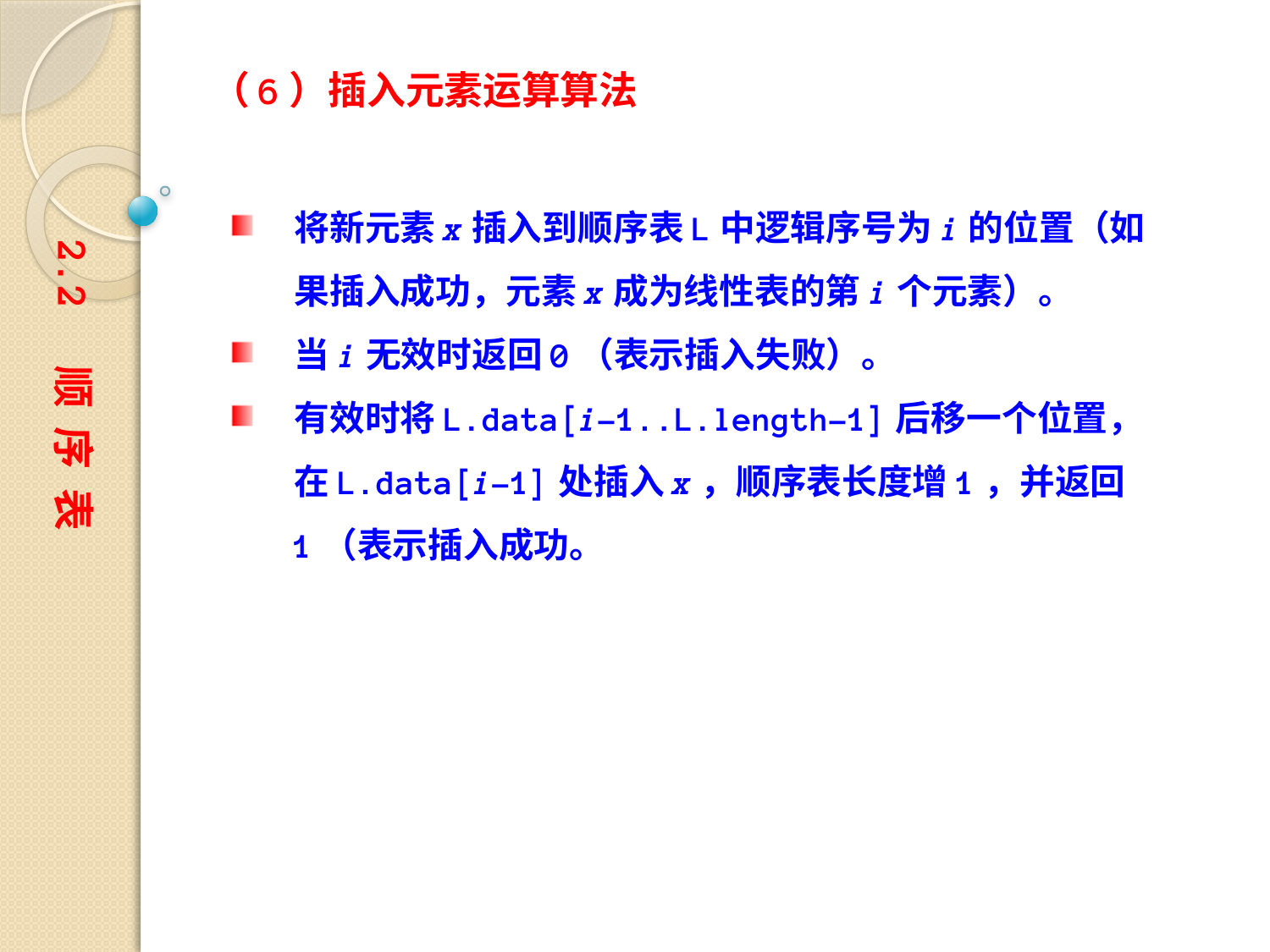

（6）插入元素运算算法
将新元素x插入到顺序表L中逻辑序号为i的位置（如果插入成功，元素x成为线性表的第i个元素）。
当i无效时返回0（表示插入失败）。
有效时将L.data[i-1..L.length-1]后移一个位置，在L.data[i-1]处插入x，顺序表长度增1，并返回1（表示插入成功。
2.2  顺  序  表